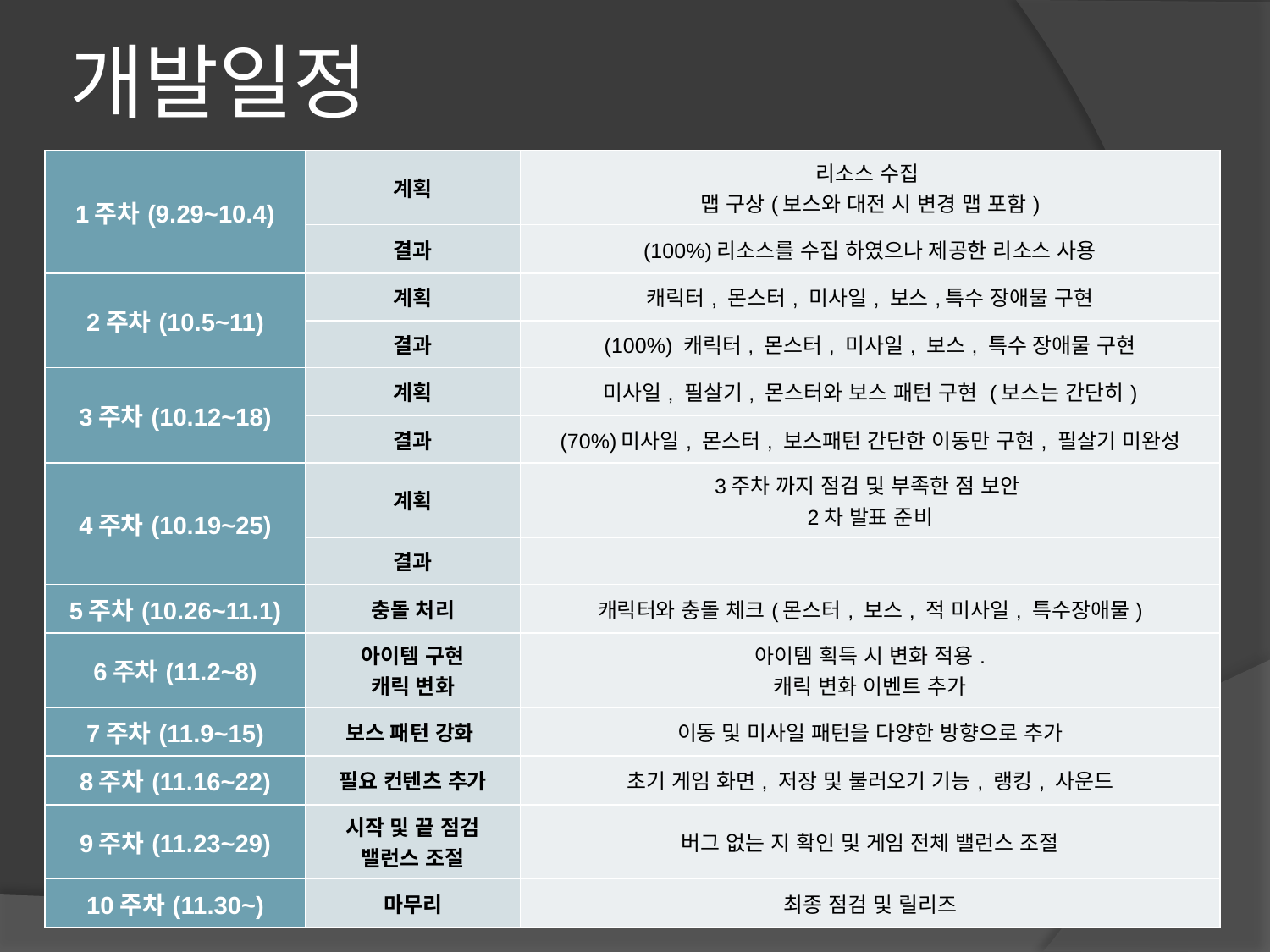

# 개발일정
| 1주차(9.29~10.4) | 계획 | 리소스 수집 맵 구상(보스와 대전 시 변경 맵 포함) |
| --- | --- | --- |
|  | 결과 | (100%)리소스를 수집 하였으나 제공한 리소스 사용 |
| 2주차(10.5~11) | 계획 | 캐릭터, 몬스터, 미사일, 보스,특수 장애물 구현 |
|  | 결과 | (100%) 캐릭터, 몬스터, 미사일, 보스, 특수 장애물 구현 |
| 3주차(10.12~18) | 계획 | 미사일, 필살기, 몬스터와 보스 패턴 구현 (보스는 간단히) |
|  | 결과 | (70%)미사일, 몬스터, 보스패턴 간단한 이동만 구현, 필살기 미완성 |
| 4주차(10.19~25) | 계획 | 3주차 까지 점검 및 부족한 점 보안 2차 발표 준비 |
|  | 결과 |  |
| 5주차(10.26~11.1) | 충돌 처리 | 캐릭터와 충돌 체크(몬스터, 보스, 적 미사일, 특수장애물) |
| 6주차(11.2~8) | 아이템 구현 캐릭 변화 | 아이템 획득 시 변화 적용. 캐릭 변화 이벤트 추가 |
| 7주차(11.9~15) | 보스 패턴 강화 | 이동 및 미사일 패턴을 다양한 방향으로 추가 |
| 8주차(11.16~22) | 필요 컨텐츠 추가 | 초기 게임 화면, 저장 및 불러오기 기능, 랭킹, 사운드 |
| 9주차(11.23~29) | 시작 및 끝 점검 밸런스 조절 | 버그 없는 지 확인 및 게임 전체 밸런스 조절 |
| 10주차(11.30~) | 마무리 | 최종 점검 및 릴리즈 |